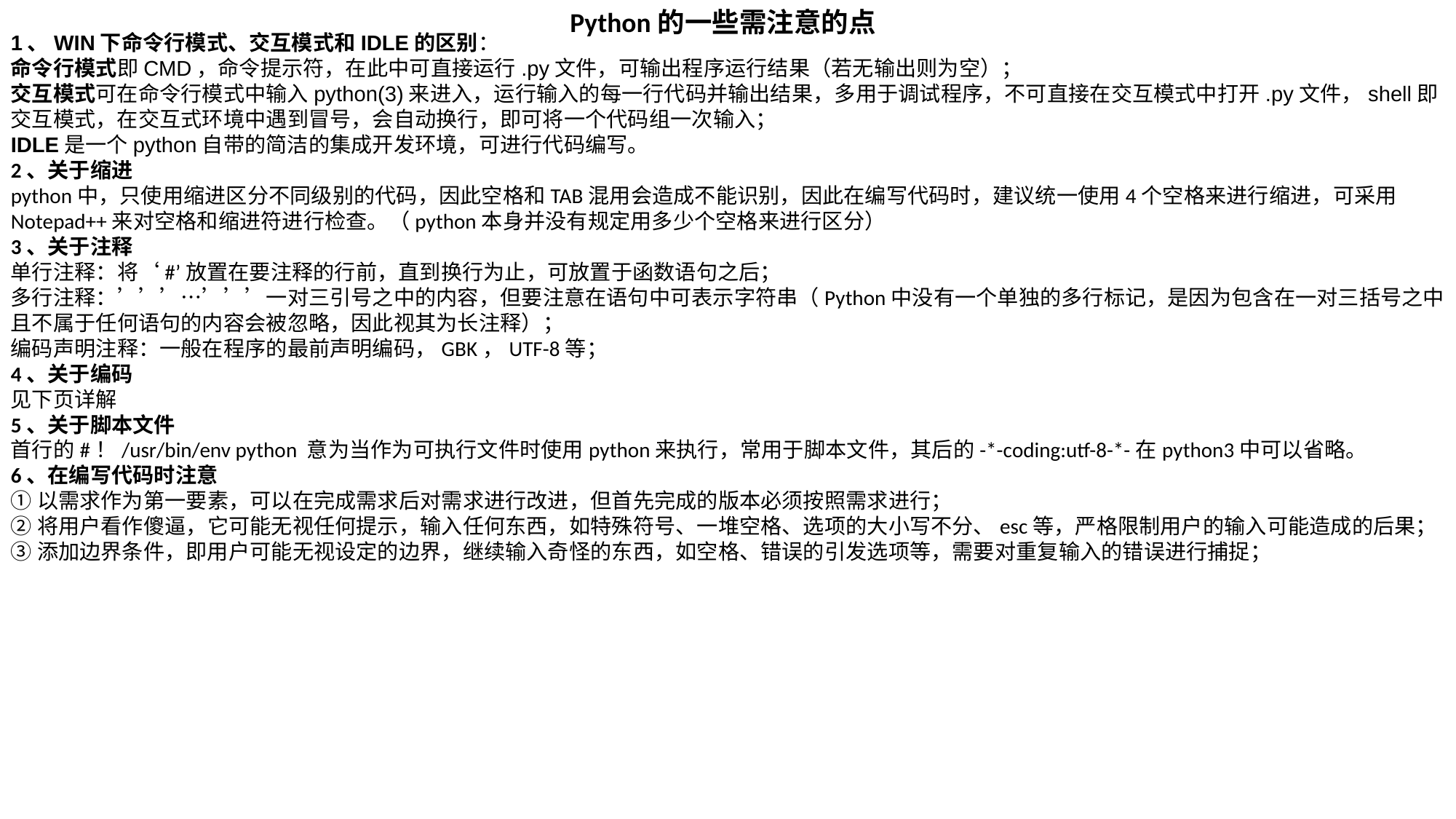

Python的一些需注意的点
1、WIN下命令行模式、交互模式和IDLE的区别：
命令行模式即CMD，命令提示符，在此中可直接运行.py文件，可输出程序运行结果（若无输出则为空）；
交互模式可在命令行模式中输入python(3)来进入，运行输入的每一行代码并输出结果，多用于调试程序，不可直接在交互模式中打开.py文件，shell即交互模式，在交互式环境中遇到冒号，会自动换行，即可将一个代码组一次输入；
IDLE是一个python自带的简洁的集成开发环境，可进行代码编写。
2、关于缩进
python中，只使用缩进区分不同级别的代码，因此空格和TAB混用会造成不能识别，因此在编写代码时，建议统一使用4个空格来进行缩进，可采用Notepad++来对空格和缩进符进行检查。（python本身并没有规定用多少个空格来进行区分）
3、关于注释
单行注释：将‘#’放置在要注释的行前，直到换行为止，可放置于函数语句之后；
多行注释：’’’…’’’一对三引号之中的内容，但要注意在语句中可表示字符串（Python中没有一个单独的多行标记，是因为包含在一对三括号之中且不属于任何语句的内容会被忽略，因此视其为长注释）；
编码声明注释：一般在程序的最前声明编码，GBK，UTF-8等；
4、关于编码
见下页详解
5、关于脚本文件
首行的#！/usr/bin/env python 意为当作为可执行文件时使用python来执行，常用于脚本文件，其后的-*-coding:utf-8-*-在python3中可以省略。
6、在编写代码时注意
①以需求作为第一要素，可以在完成需求后对需求进行改进，但首先完成的版本必须按照需求进行；
②将用户看作傻逼，它可能无视任何提示，输入任何东西，如特殊符号、一堆空格、选项的大小写不分、esc等，严格限制用户的输入可能造成的后果；
③添加边界条件，即用户可能无视设定的边界，继续输入奇怪的东西，如空格、错误的引发选项等，需要对重复输入的错误进行捕捉；